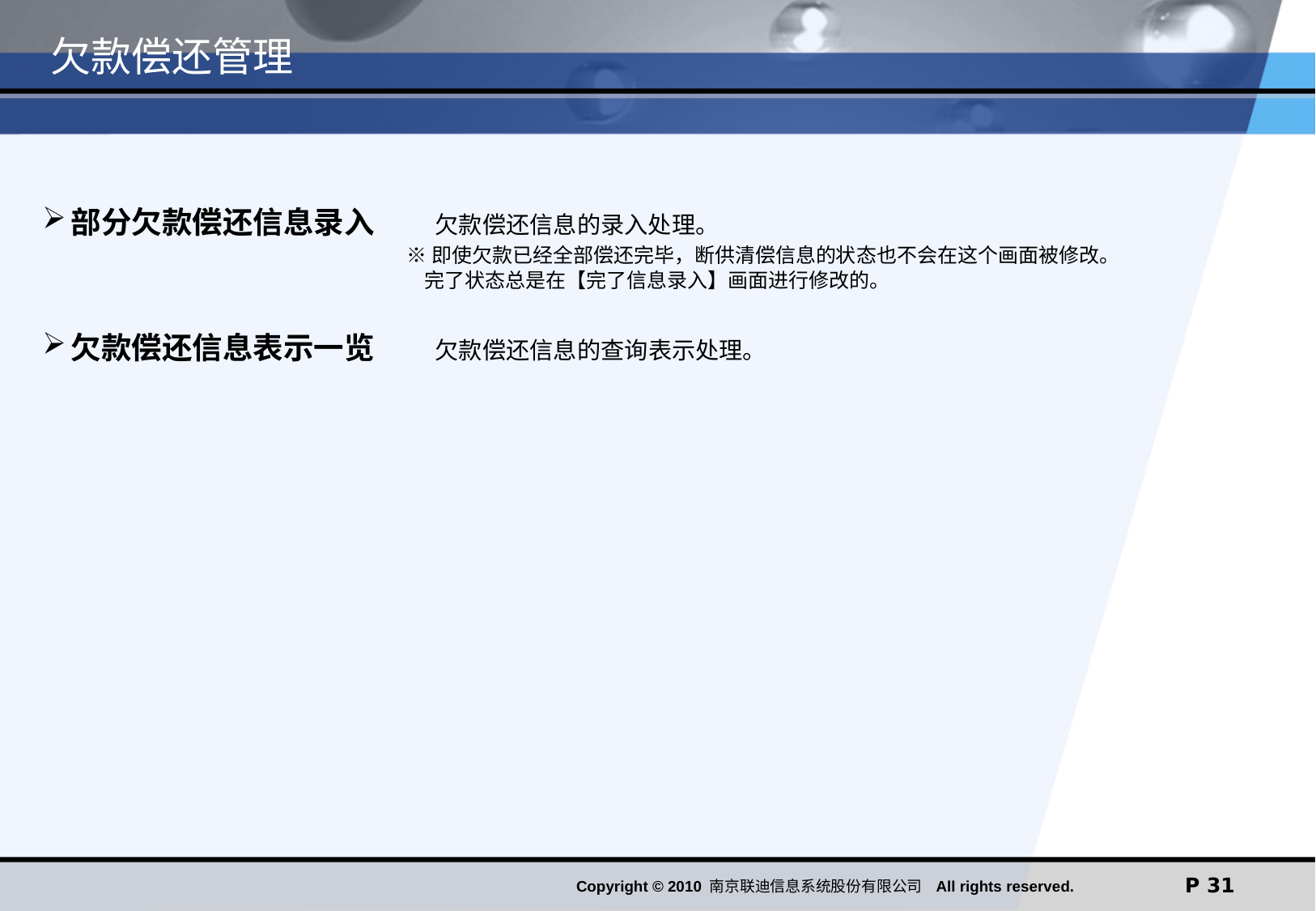

# 欠款偿还管理
部分欠款偿还信息录入	欠款偿还信息的录入处理。
			※即使欠款已经全部偿还完毕，断供清偿信息的状态也不会在这个画面被修改。
			   完了状态总是在【完了信息录入】画面进行修改的。
欠款偿还信息表示一览	欠款偿还信息的查询表示处理。